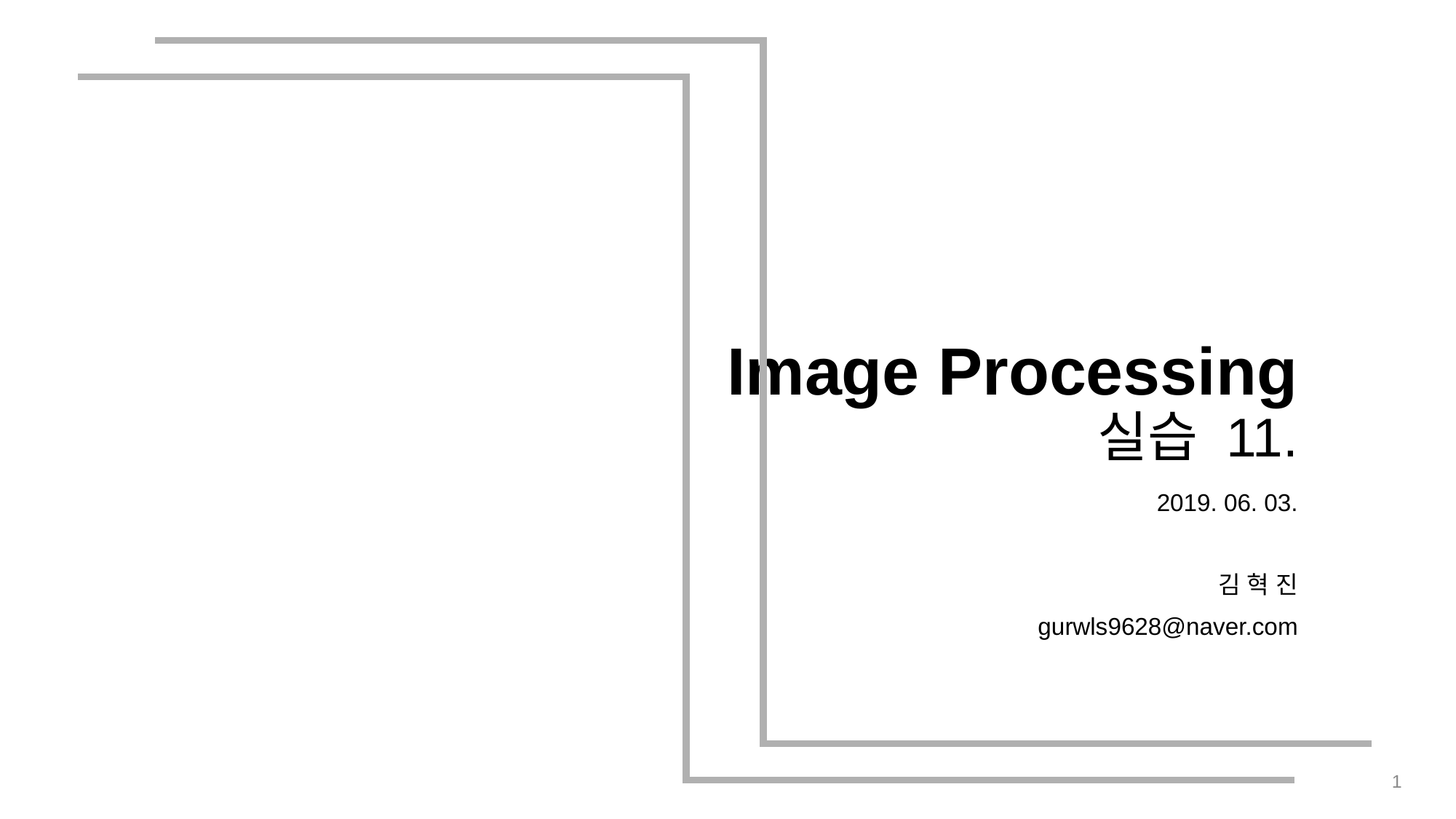

# Image Processing 실습 11.
2019. 06. 03.

김 혁 진
gurwls9628@naver.com
1